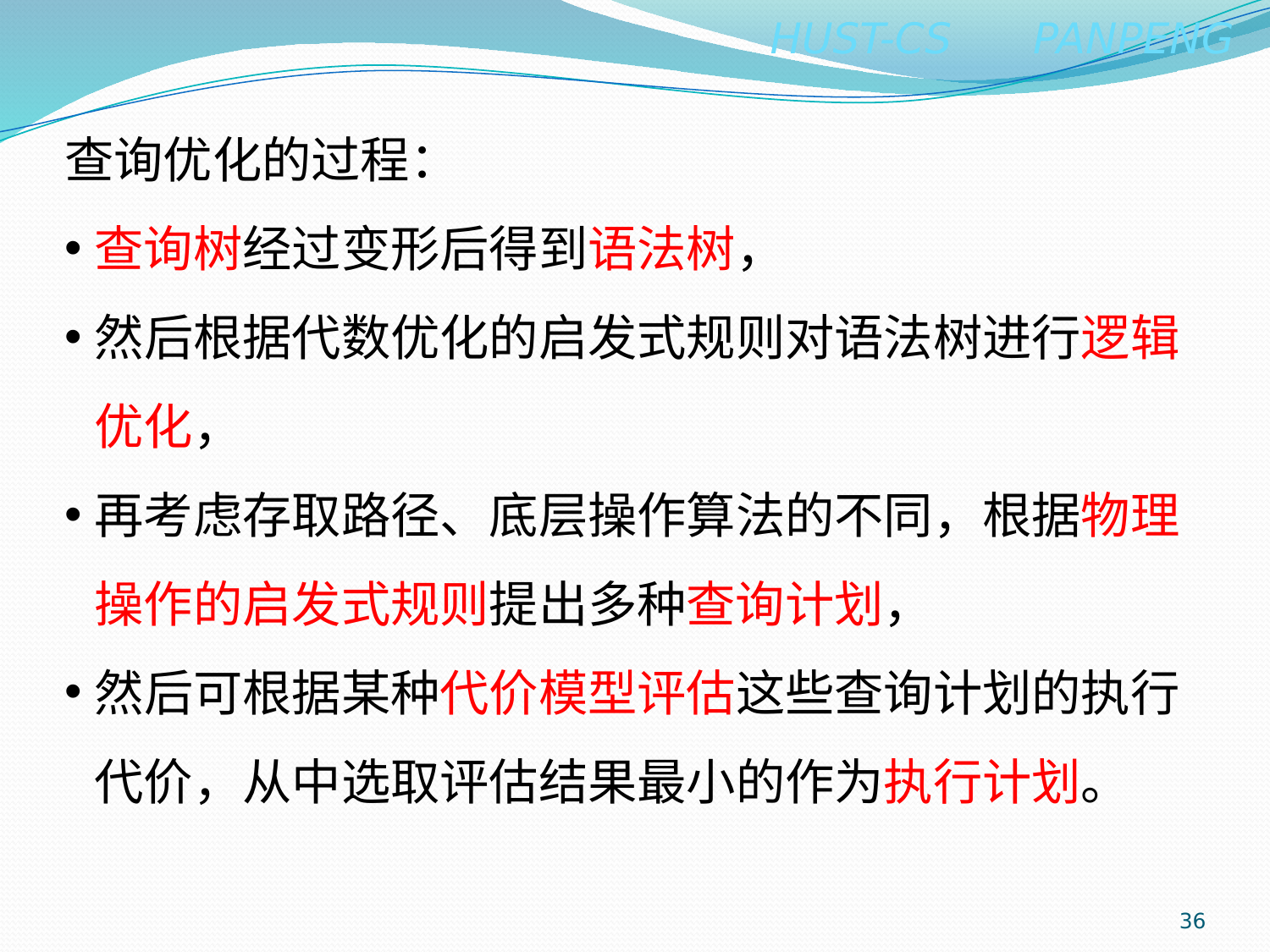

查询优化的过程：
查询树经过变形后得到语法树，
然后根据代数优化的启发式规则对语法树进行逻辑优化，
再考虑存取路径、底层操作算法的不同，根据物理操作的启发式规则提出多种查询计划，
然后可根据某种代价模型评估这些查询计划的执行代价，从中选取评估结果最小的作为执行计划。
36